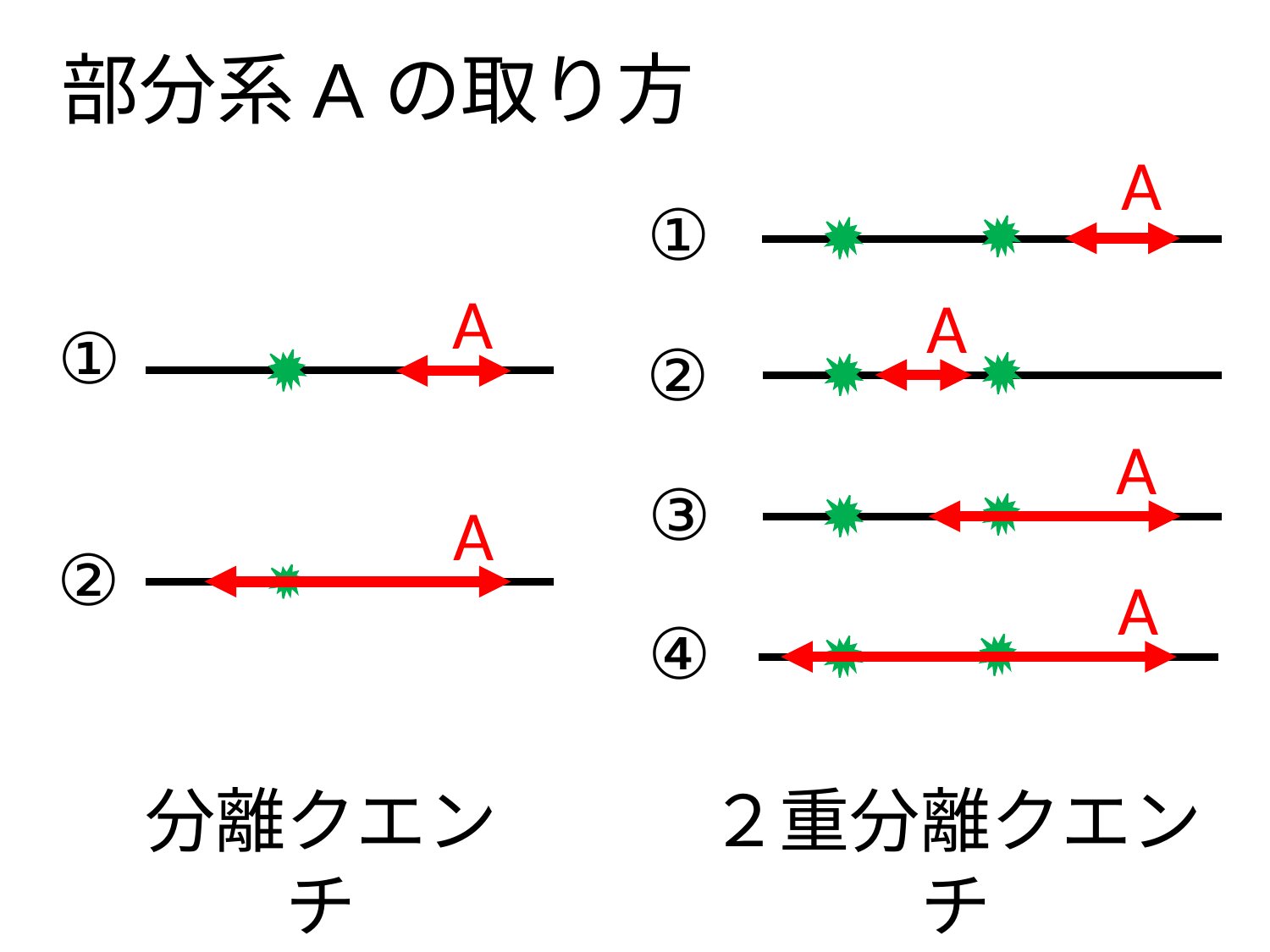

# 部分系Aの取り方
A
①

A
A
①
②

A
③
A

②
A

④

分離クエンチ
２重分離クエンチ